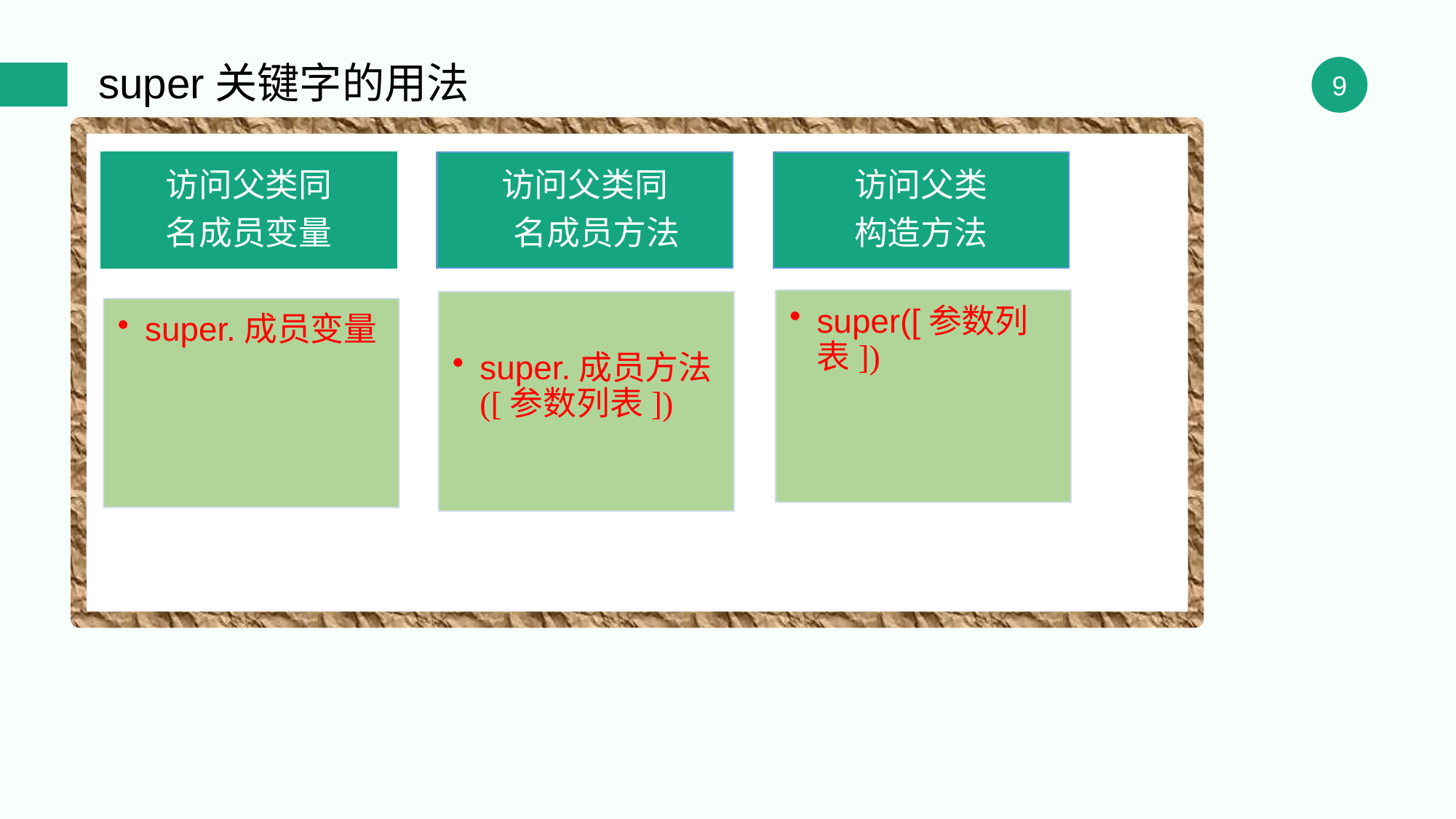

super关键字的用法

访问父类同
名成员变量
super.成员变量
访问父类同
    名成员方法

super.成员方法([参数列表])
访问父类
构造方法
super([参数列表])